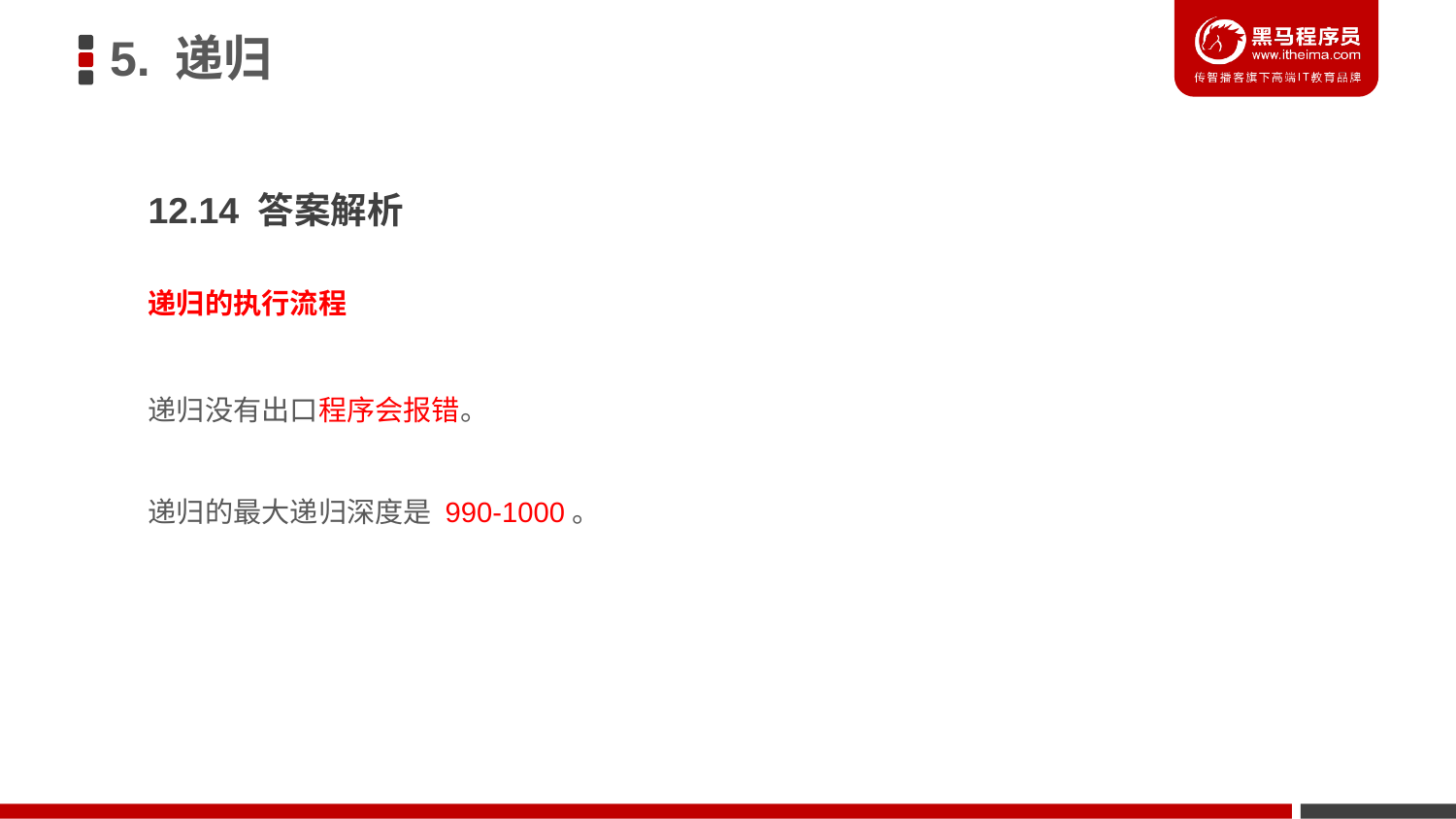

5. 递归
12.14 答案解析
递归的执行流程
递归没有出口程序会报错。

递归的最大递归深度是 990-1000。